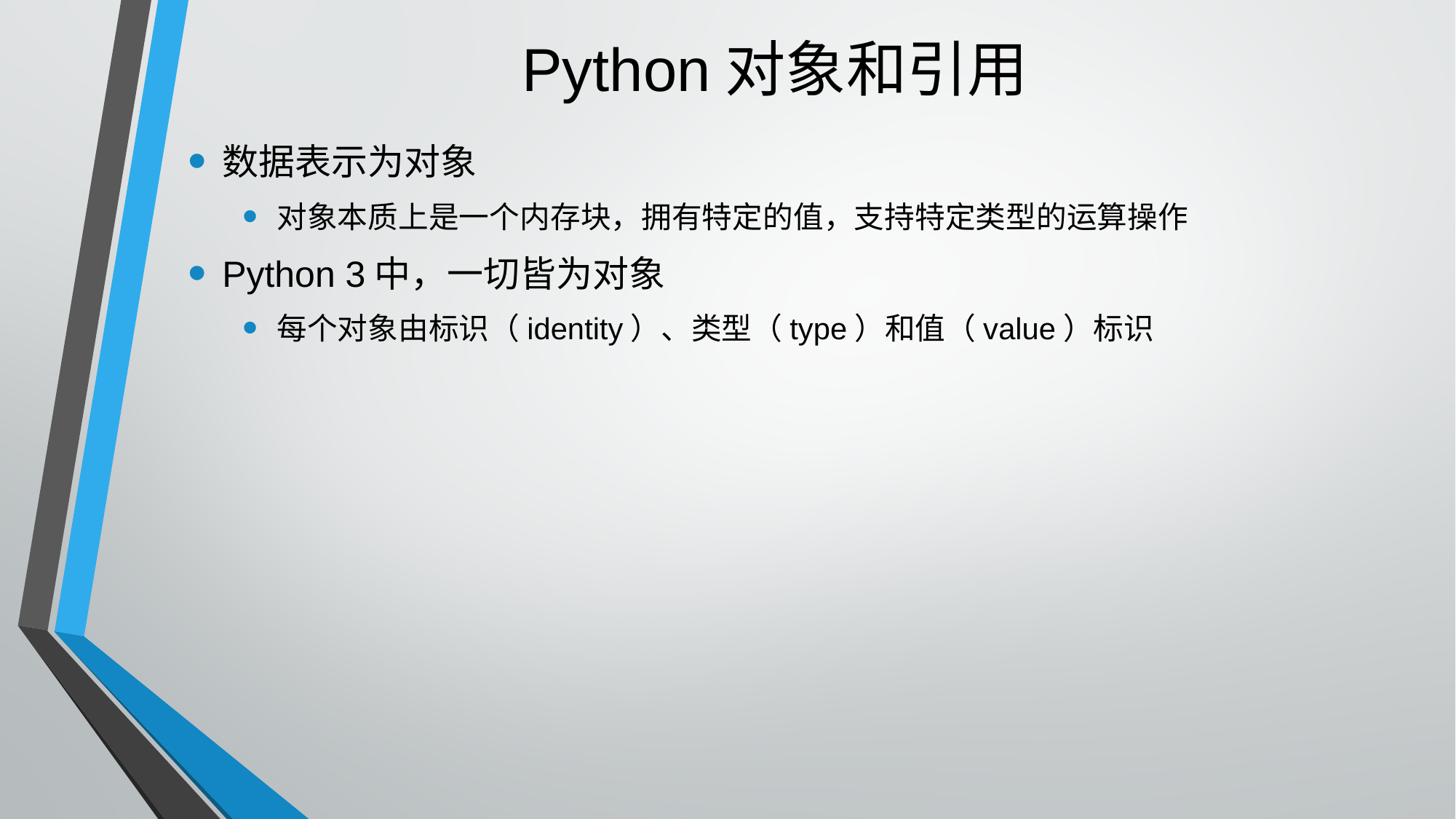

# Python对象和引用
数据表示为对象
对象本质上是一个内存块，拥有特定的值，支持特定类型的运算操作
Python 3中，一切皆为对象
每个对象由标识（identity）、类型（type）和值（value）标识